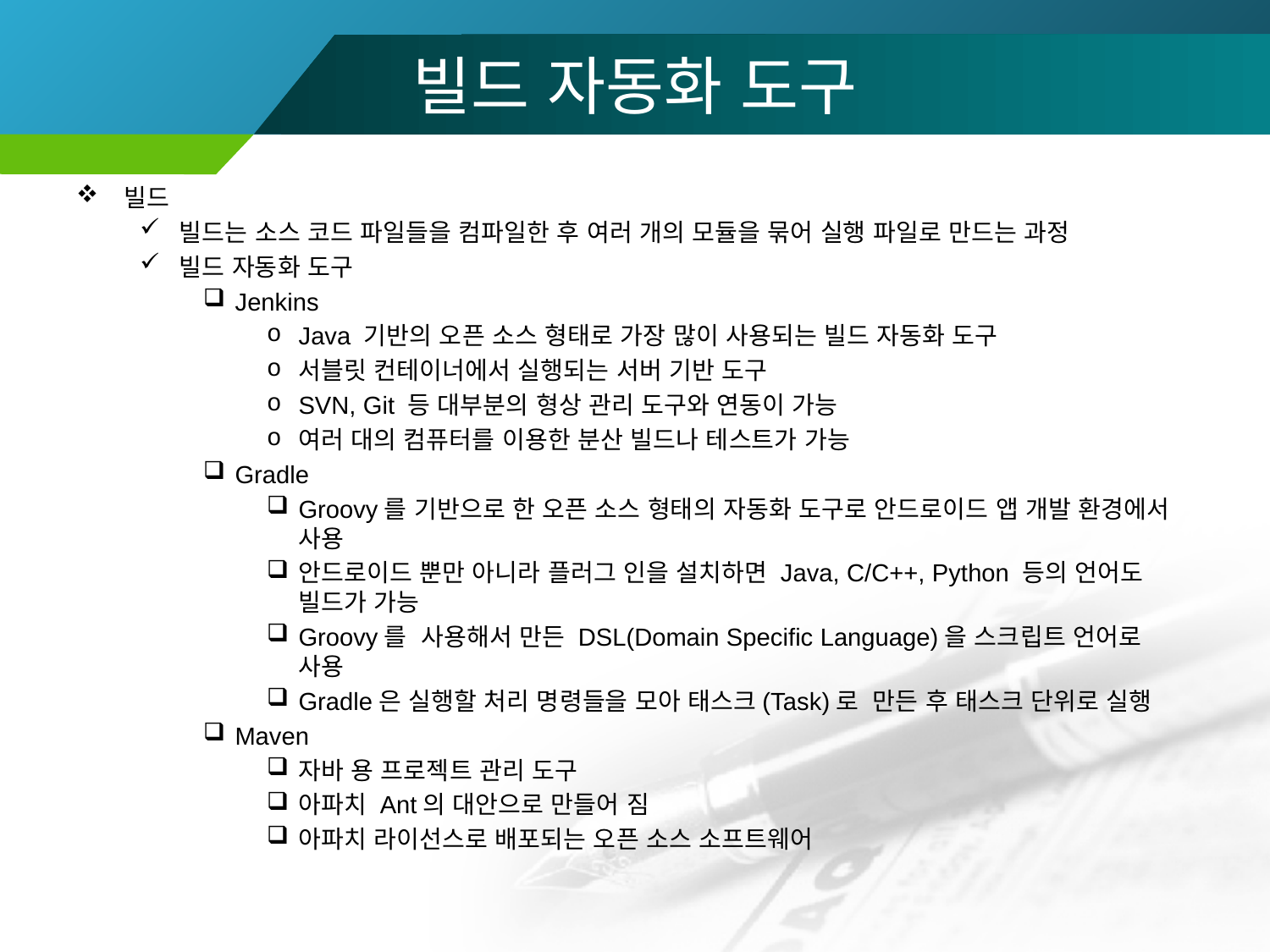

# 빌드 자동화 도구
빌드
빌드는 소스 코드 파일들을 컴파일한 후 여러 개의 모듈을 묶어 실행 파일로 만드는 과정
빌드 자동화 도구
Jenkins
Java 기반의 오픈 소스 형태로 가장 많이 사용되는 빌드 자동화 도구
서블릿 컨테이너에서 실행되는 서버 기반 도구
SVN, Git 등 대부분의 형상 관리 도구와 연동이 가능
여러 대의 컴퓨터를 이용한 분산 빌드나 테스트가 가능
Gradle
Groovy를 기반으로 한 오픈 소스 형태의 자동화 도구로 안드로이드 앱 개발 환경에서 사용
안드로이드 뿐만 아니라 플러그 인을 설치하면 Java, C/C++, Python 등의 언어도 빌드가 가능
Groovy를  사용해서 만든 DSL(Domain Specific Language)을 스크립트 언어로 사용
Gradle은 실행할 처리 명령들을 모아 태스크(Task)로  만든 후 태스크 단위로 실행
Maven
자바 용 프로젝트 관리 도구
아파치 Ant의 대안으로 만들어 짐
아파치 라이선스로 배포되는 오픈 소스 소프트웨어